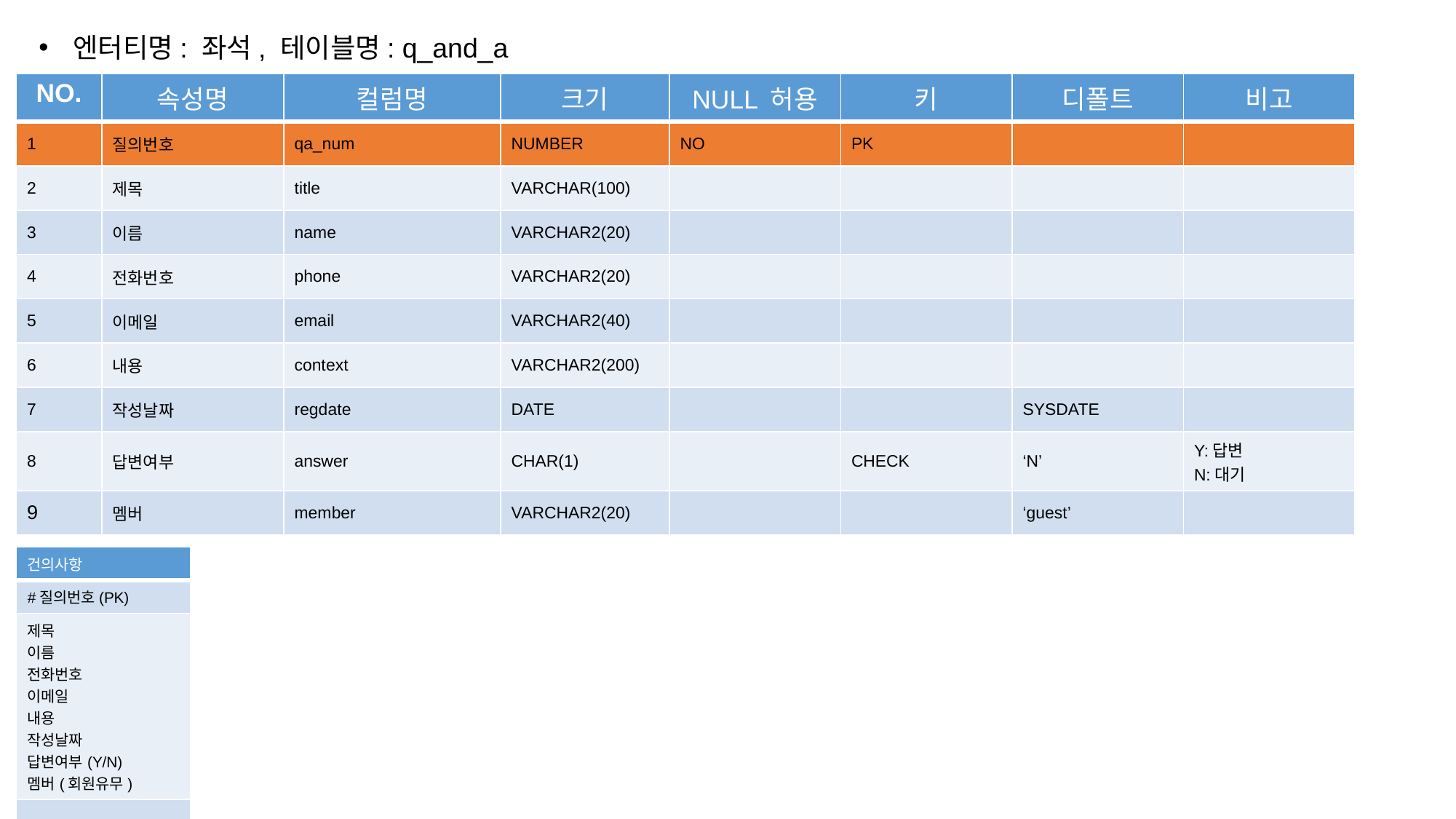

엔터티명: 좌석, 테이블명: q_and_a

| NO. | 속성명 | 컬럼명 | 크기 | NULL 허용 | 키 | 디폴트 | 비고 |
| --- | --- | --- | --- | --- | --- | --- | --- |
| 1 | 질의번호 | qa\_num | NUMBER | NO | PK |  |  |
| 2 | 제목 | title | VARCHAR(100) |  |  |  |  |
| 3 | 이름 | name | VARCHAR2(20) |  |  |  |  |
| 4 | 전화번호 | phone | VARCHAR2(20) |  |  |  |  |
| 5 | 이메일 | email | VARCHAR2(40) |  |  |  |  |
| 6 | 내용 | context | VARCHAR2(200) |  |  |  |  |
| 7 | 작성날짜 | regdate | DATE |  |  | SYSDATE |  |
| 8 | 답변여부 | answer | CHAR(1) |  | CHECK | ‘N’ | Y:답변 N:대기 |
| 9 | 멤버 | member | VARCHAR2(20) |  |  | ‘guest’ |  |
| 건의사항 |
| --- |
| #질의번호(PK) |
| 제목 이름 전화번호 이메일 내용 작성날짜 답변여부(Y/N) 멤버(회원유무) |
|  |